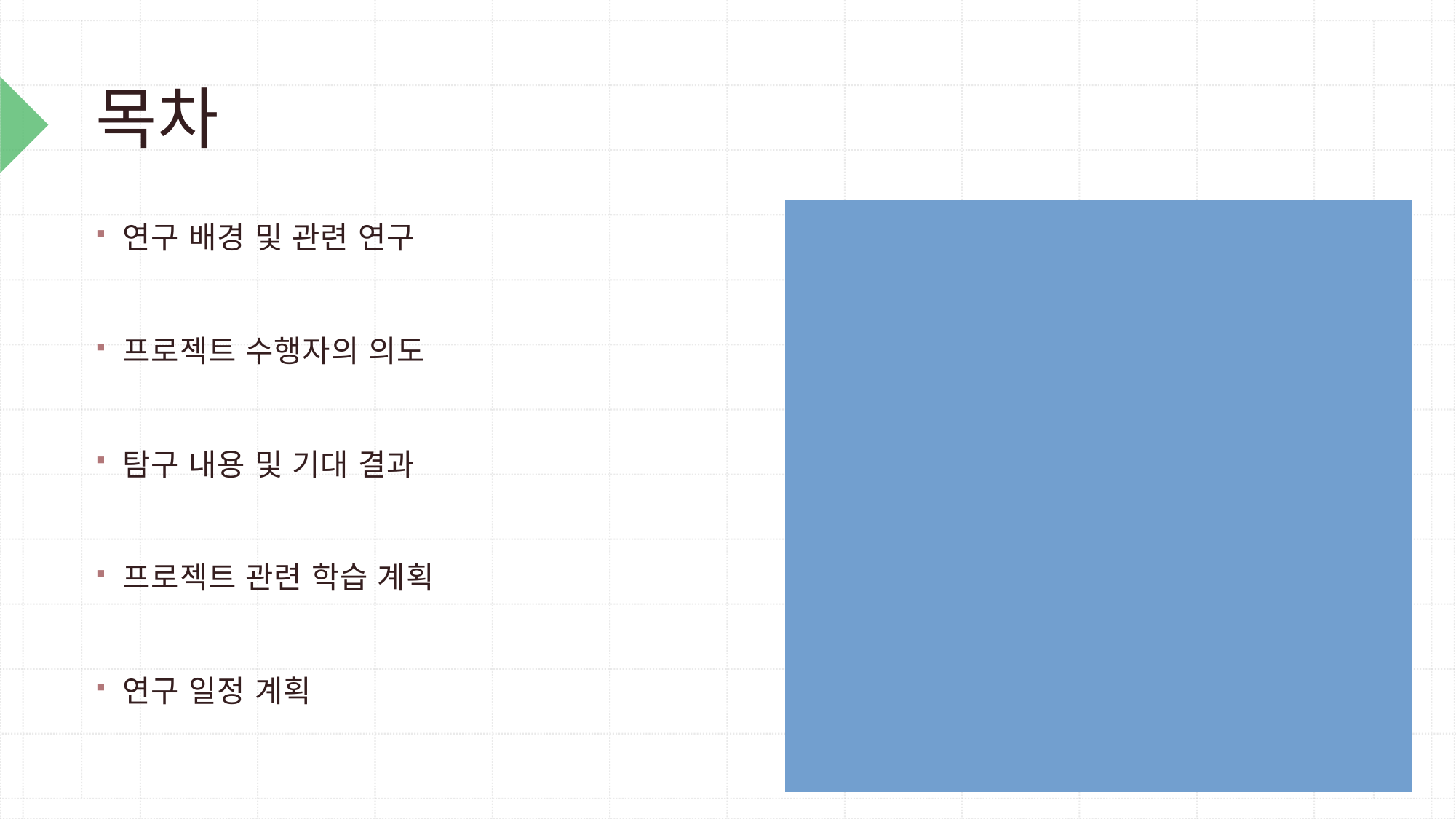

# 목차
연구 배경 및 관련 연구

프로젝트 수행자의 의도

탐구 내용 및 기대 결과

프로젝트 관련 학습 계획

연구 일정 계획